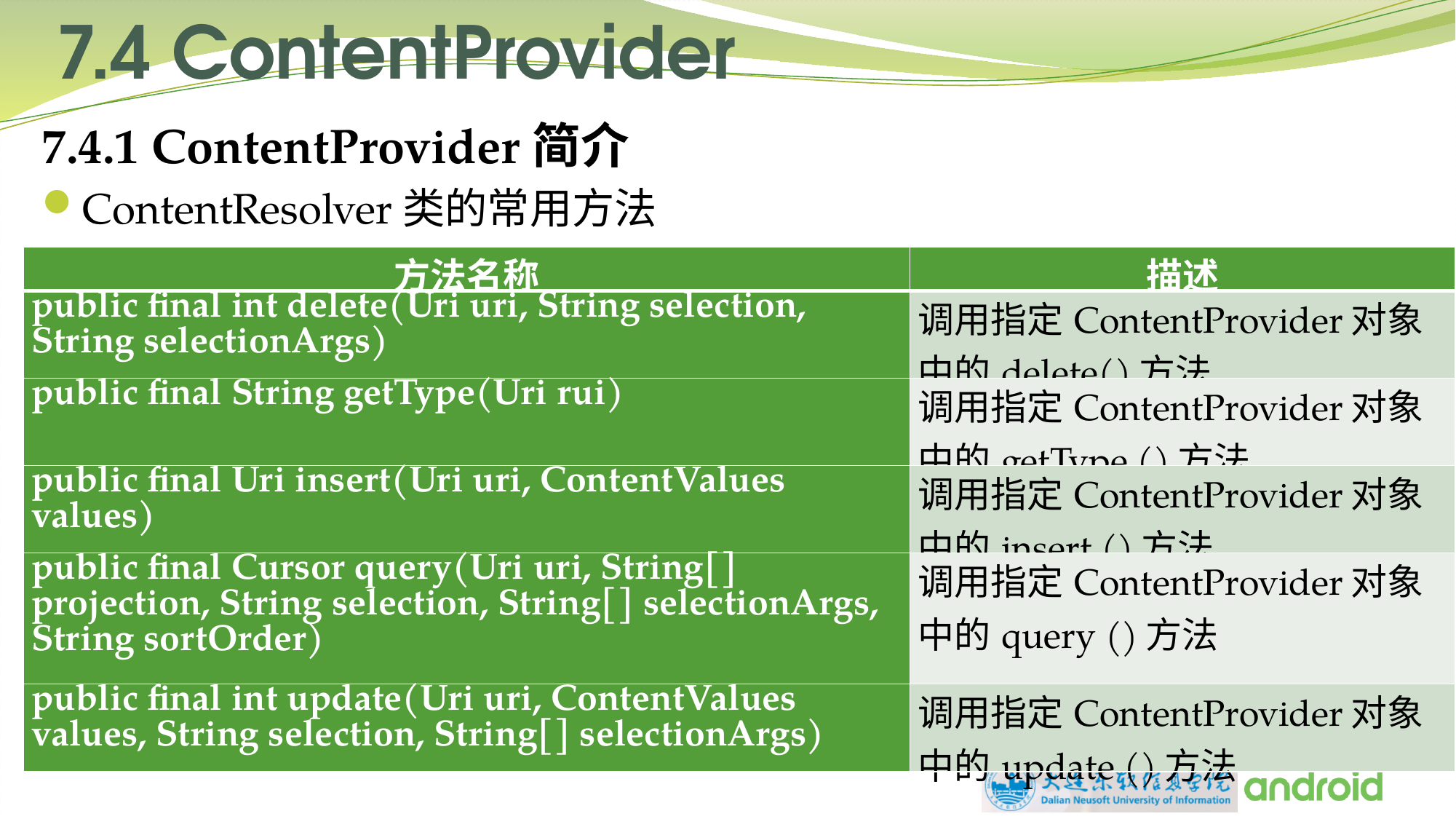

# 7.4 ContentProvider
7.4.1 ContentProvider简介
ContentResolver类的常用方法

| 方法名称 | 描述 |
| --- | --- |
| public final int delete(Uri uri, String selection, String selectionArgs) | 调用指定ContentProvider对象中的delete()方法 |
| public final String getType(Uri rui) | 调用指定ContentProvider对象中的getType ()方法 |
| public final Uri insert(Uri uri, ContentValues values) | 调用指定ContentProvider对象中的insert ()方法 |
| public final Cursor query(Uri uri, String[] projection, String selection, String[] selectionArgs, String sortOrder) | 调用指定ContentProvider对象中的query ()方法 |
| public final int update(Uri uri, ContentValues values, String selection, String[] selectionArgs) | 调用指定ContentProvider对象中的update ()方法 |